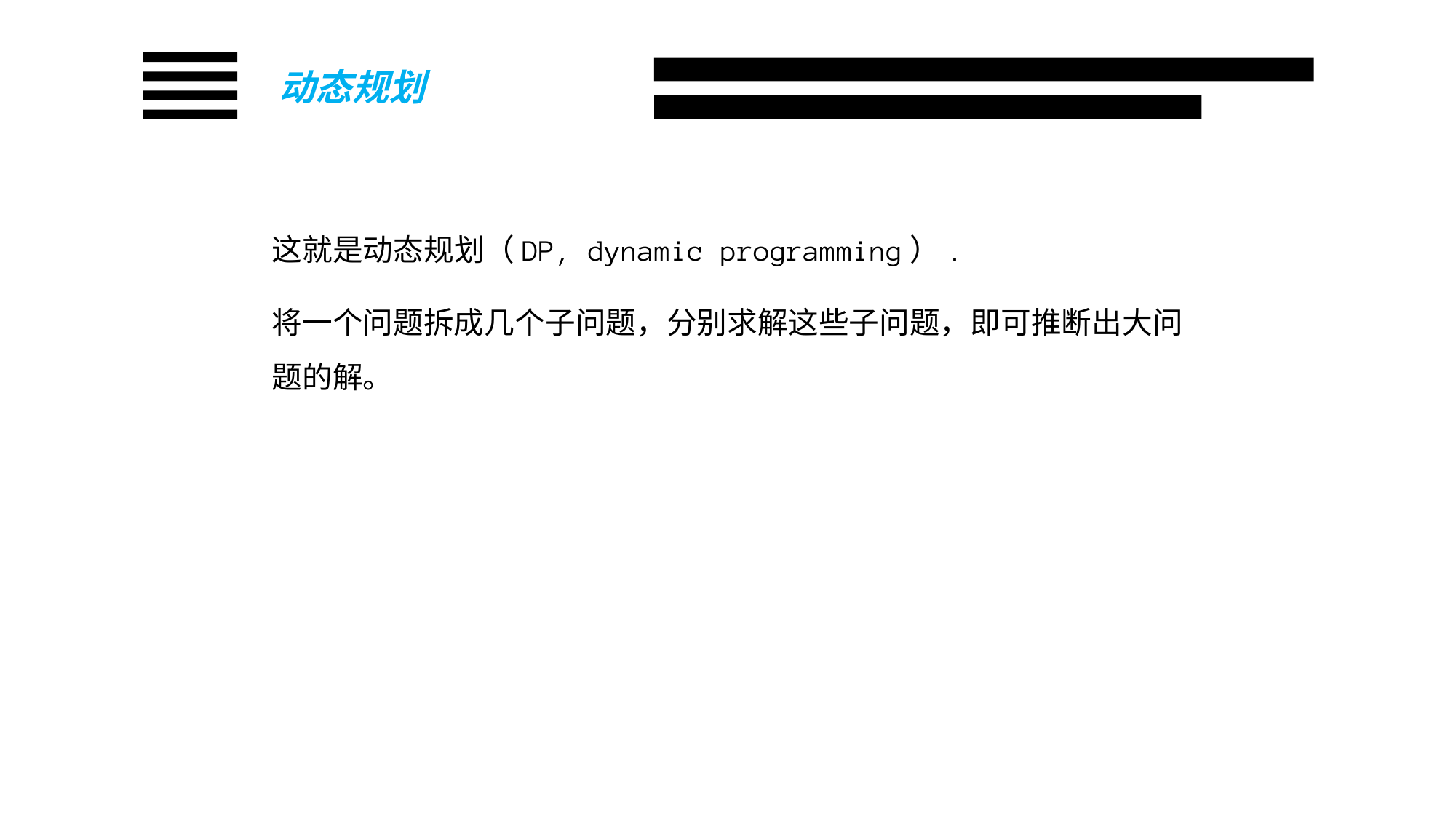

动态规划

这就是动态规划（DP, dynamic programming）.
将一个问题拆成几个子问题，分别求解这些子问题，即可推断出大问题的解。